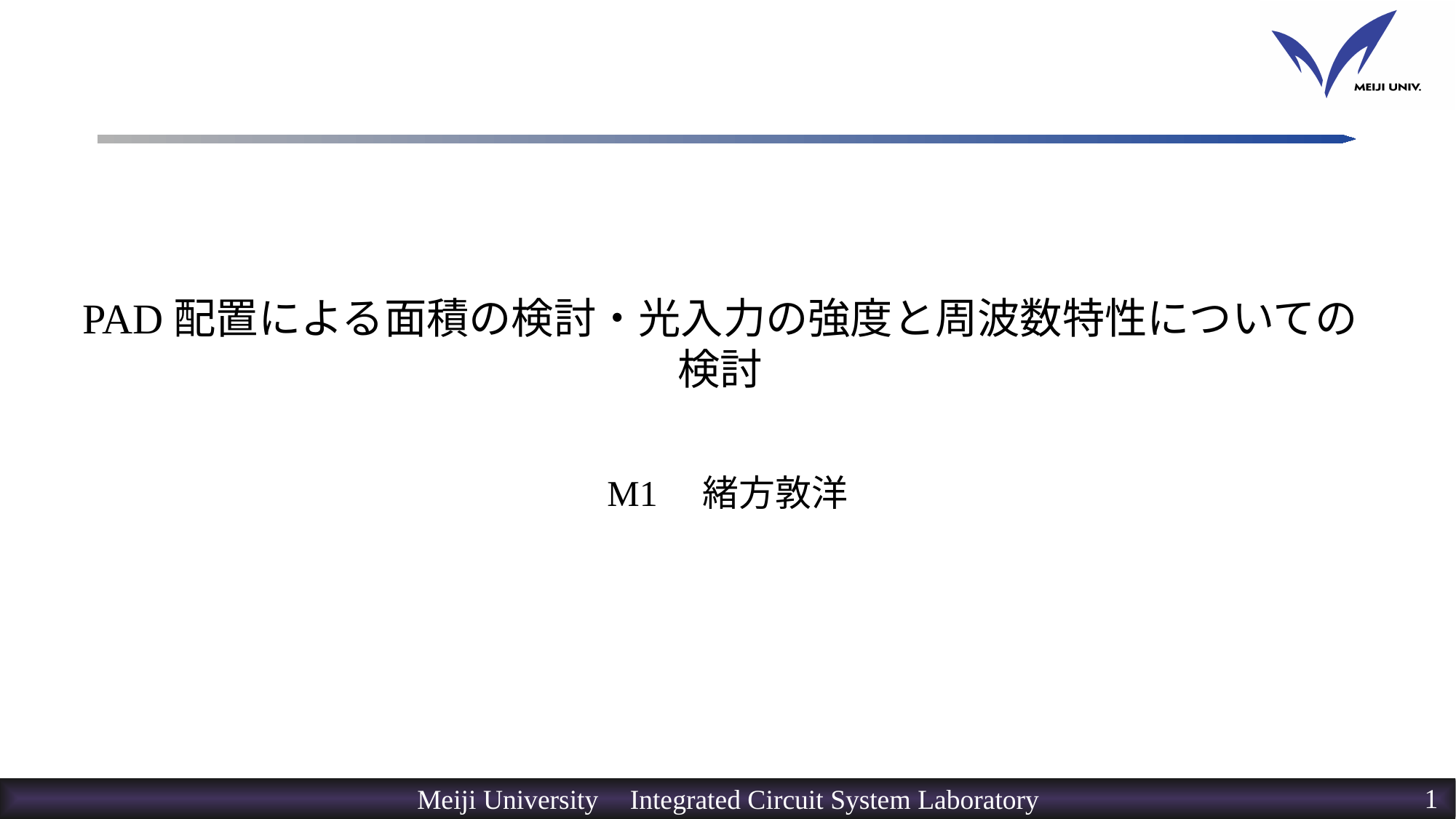

# PAD配置による面積の検討・光入力の強度と周波数特性についての検討
M1　緒方敦洋